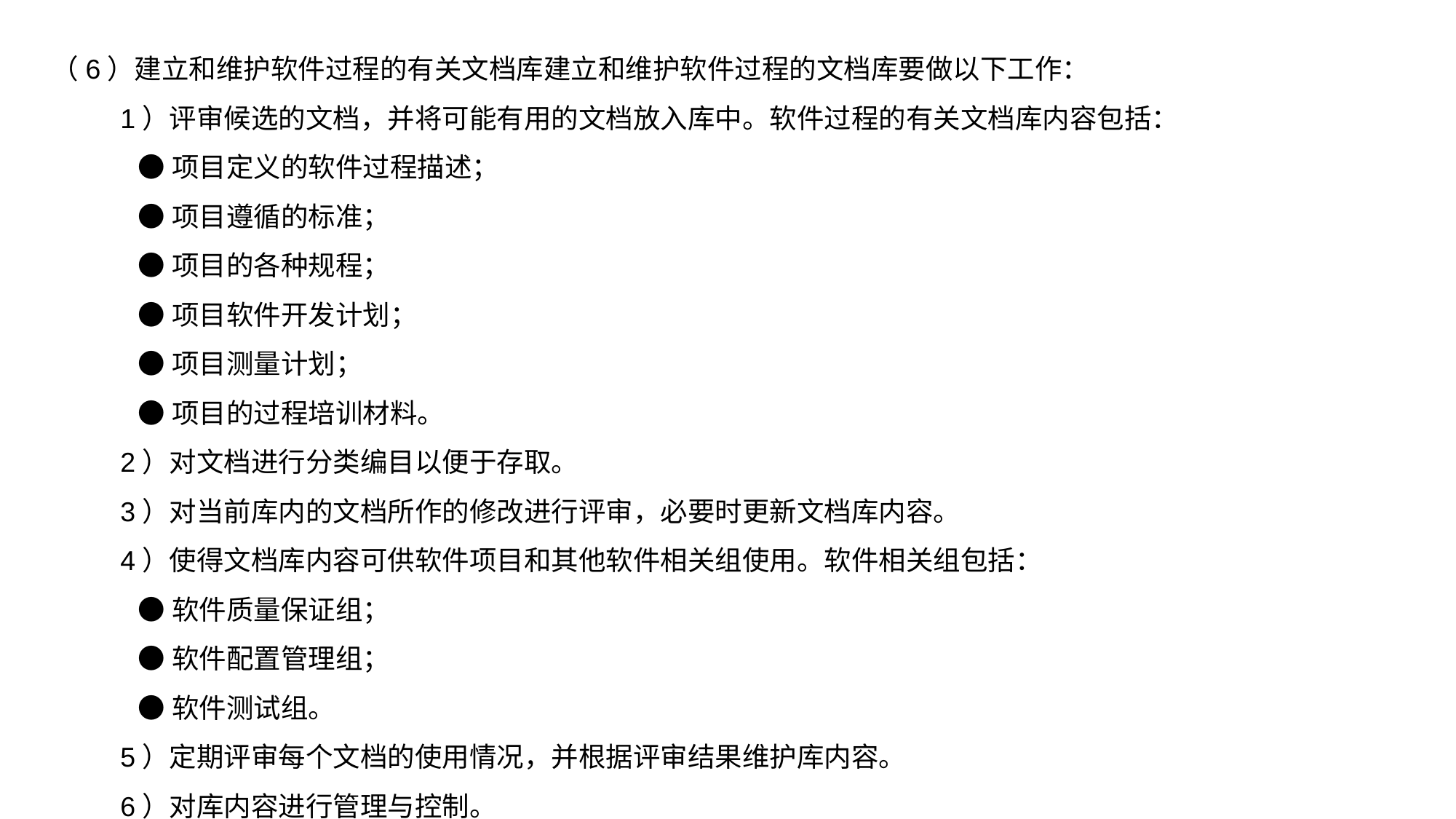

（6）建立和维护软件过程的有关文档库建立和维护软件过程的文档库要做以下工作：
         1）评审候选的文档，并将可能有用的文档放入库中。软件过程的有关文档库内容包括：
              ●项目定义的软件过程描述；
              ●项目遵循的标准；
              ●项目的各种规程；
              ●项目软件开发计划；
              ●项目测量计划；
              ●项目的过程培训材料。
         2）对文档进行分类编目以便于存取。
         3）对当前库内的文档所作的修改进行评审，必要时更新文档库内容。
         4）使得文档库内容可供软件项目和其他软件相关组使用。软件相关组包括：
              ●软件质量保证组；
              ●软件配置管理组；
              ●软件测试组。
         5）定期评审每个文档的使用情况，并根据评审结果维护库内容。
         6）对库内容进行管理与控制。